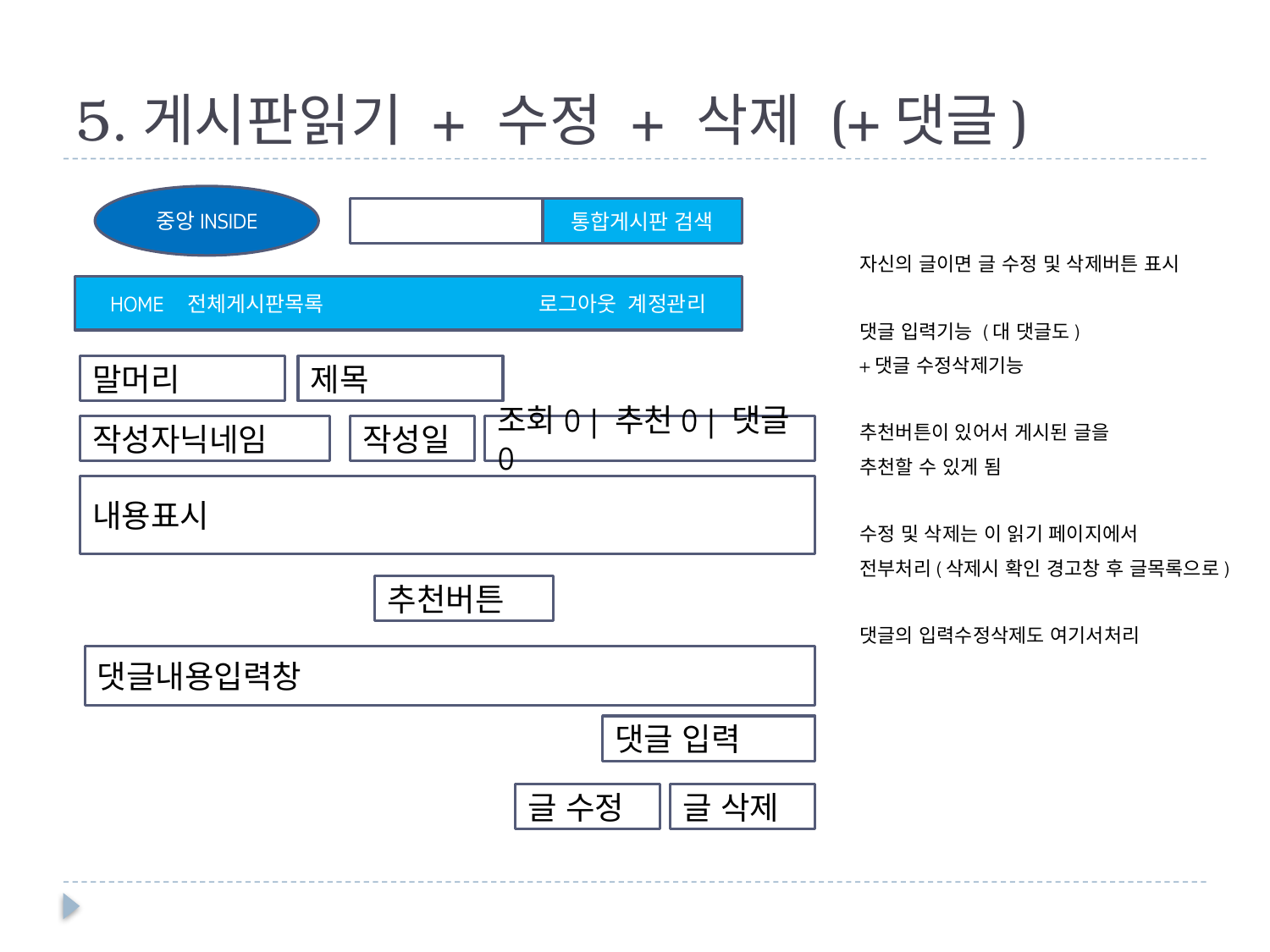

# 5.게시판읽기 + 수정 + 삭제 (+댓글)

중앙INSIDE

통합게시판 검색

자신의 글이면 글 수정 및 삭제버튼 표시

댓글 입력기능 (대 댓글도)
+댓글 수정삭제기능

추천버튼이 있어서 게시된 글을
추천할 수 있게 됨

수정 및 삭제는 이 읽기 페이지에서
전부처리(삭제시 확인 경고창 후 글목록으로)

댓글의 입력수정삭제도 여기서처리
HOME   전체게시판목록 		        로그아웃  계정관리
말머리
제목
작성자닉네임
작성일
조회0 | 추천0 | 댓글0
내용표시
추천버튼
댓글내용입력창
댓글 입력
글 수정
글 삭제